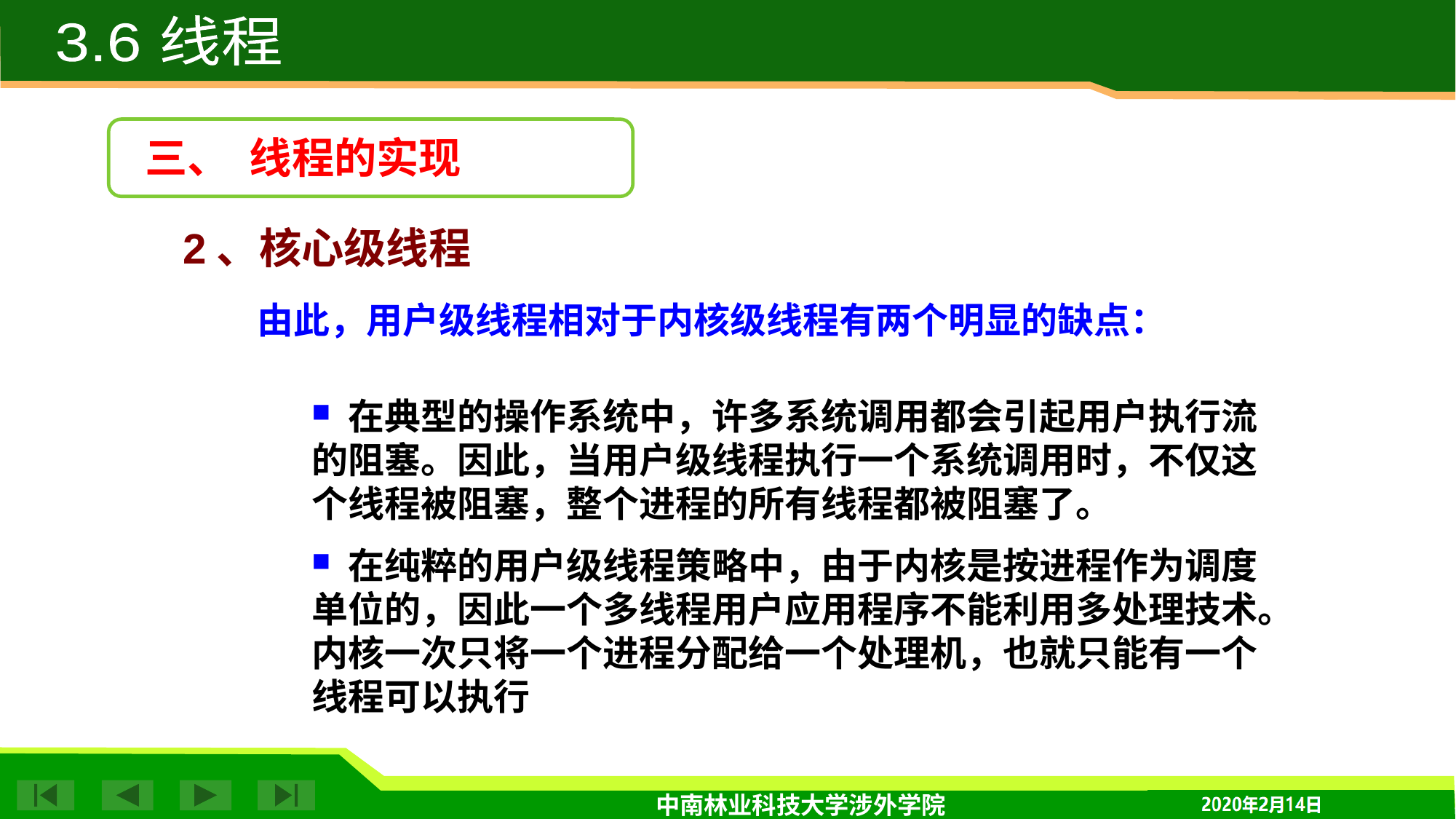

3.6 线程

三、  线程的实现
 2、核心级线程
由此，用户级线程相对于内核级线程有两个明显的缺点：

 在典型的操作系统中，许多系统调用都会引起用户执行流的阻塞。因此，当用户级线程执行一个系统调用时，不仅这个线程被阻塞，整个进程的所有线程都被阻塞了。
 在纯粹的用户级线程策略中，由于内核是按进程作为调度单位的，因此一个多线程用户应用程序不能利用多处理技术。内核一次只将一个进程分配给一个处理机，也就只能有一个线程可以执行